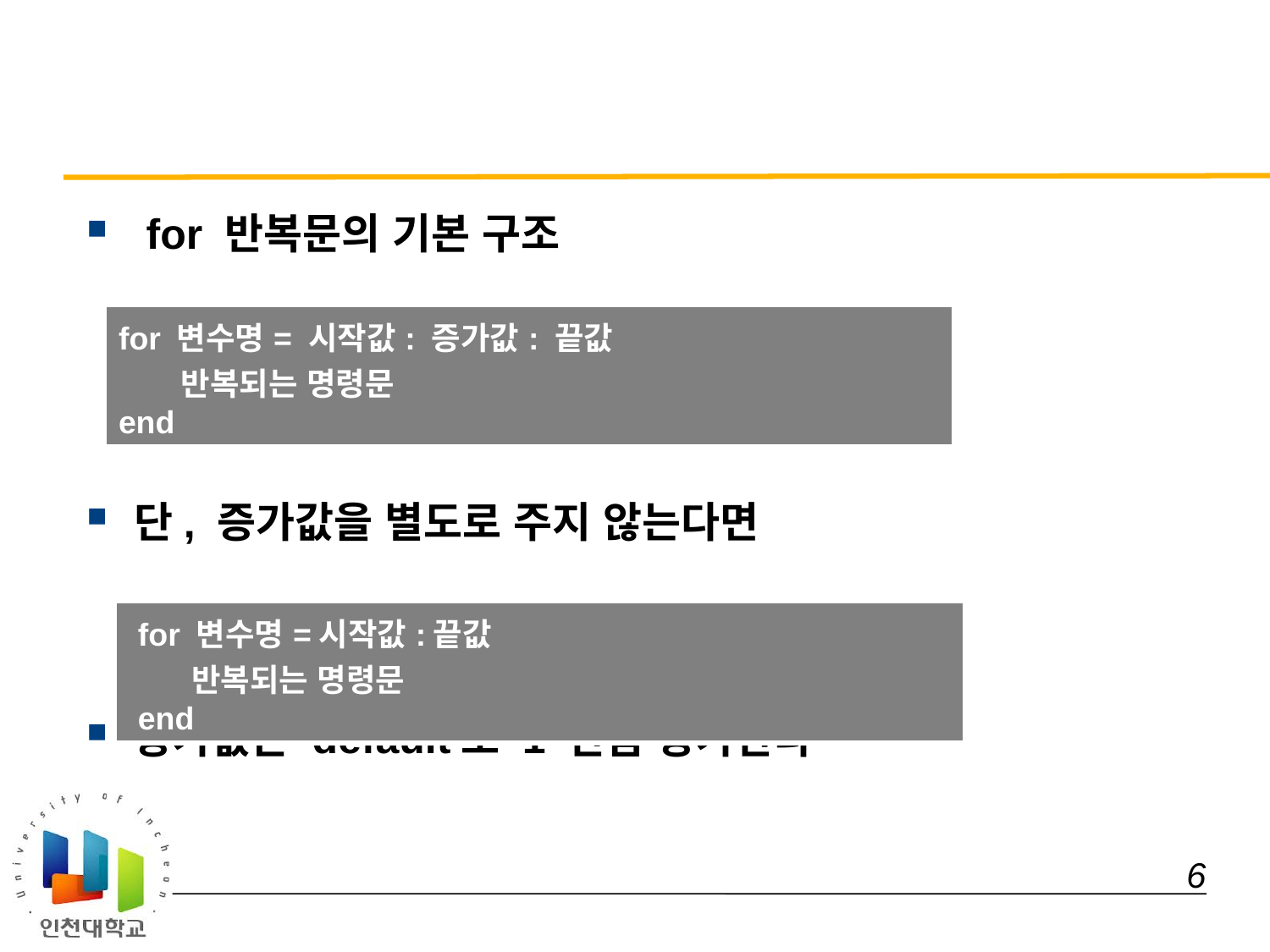

#
 for 반복문의 기본 구조

단, 증가값을 별도로 주지 않는다면

증가값은 default로 1 만큼 증가한다
| for 변수명= 시작값: 증가값: 끝값 반복되는 명령문 end |
| --- |
| for 변수명=시작값:끝값 반복되는 명령문 end |
| --- |
 6